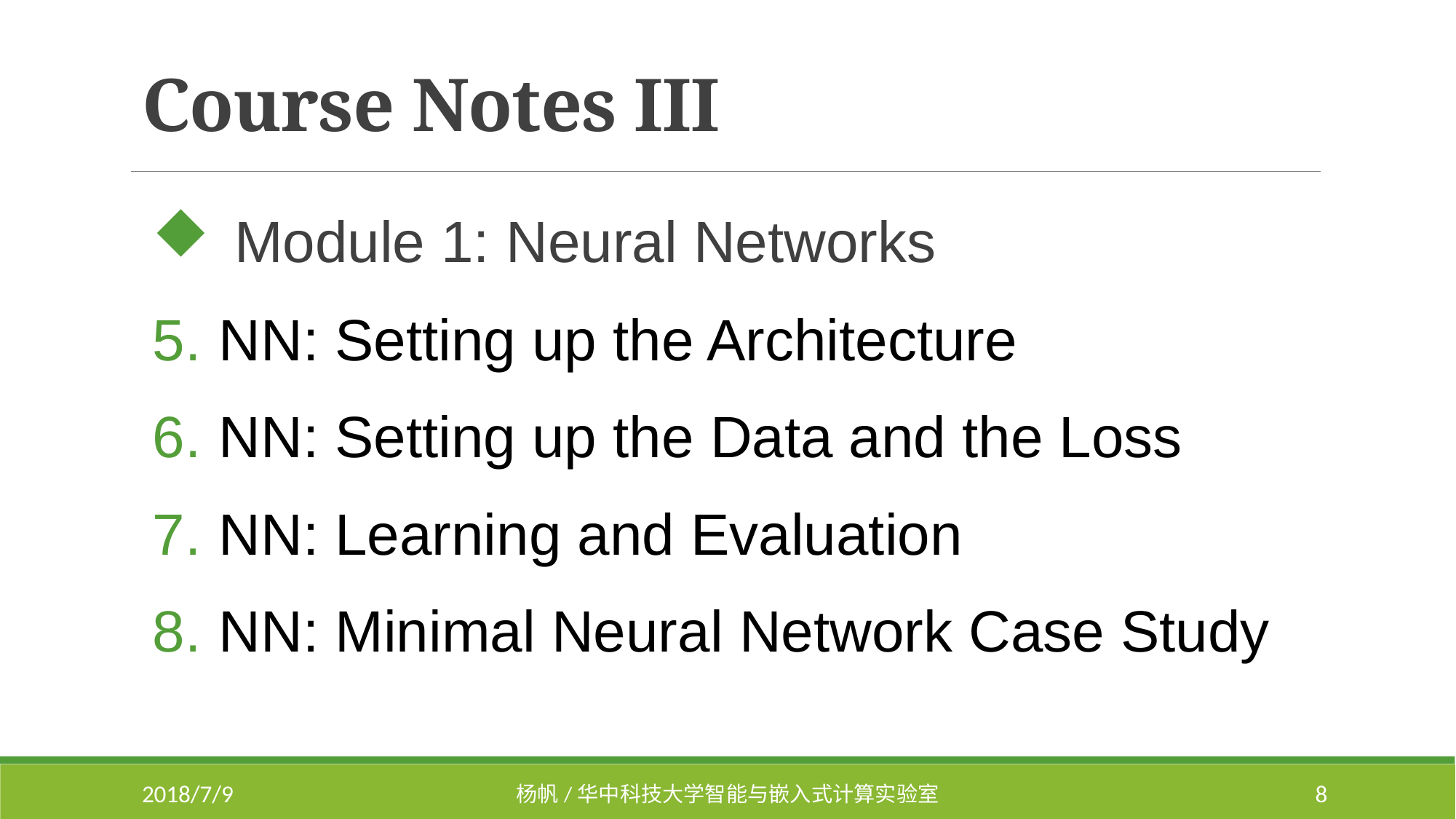

# Course Notes III
 Module 1: Neural Networks
NN: Setting up the Architecture
NN: Setting up the Data and the Loss
NN: Learning and Evaluation
NN: Minimal Neural Network Case Study

2018/7/9
杨帆/华中科技大学智能与嵌入式计算实验室
8